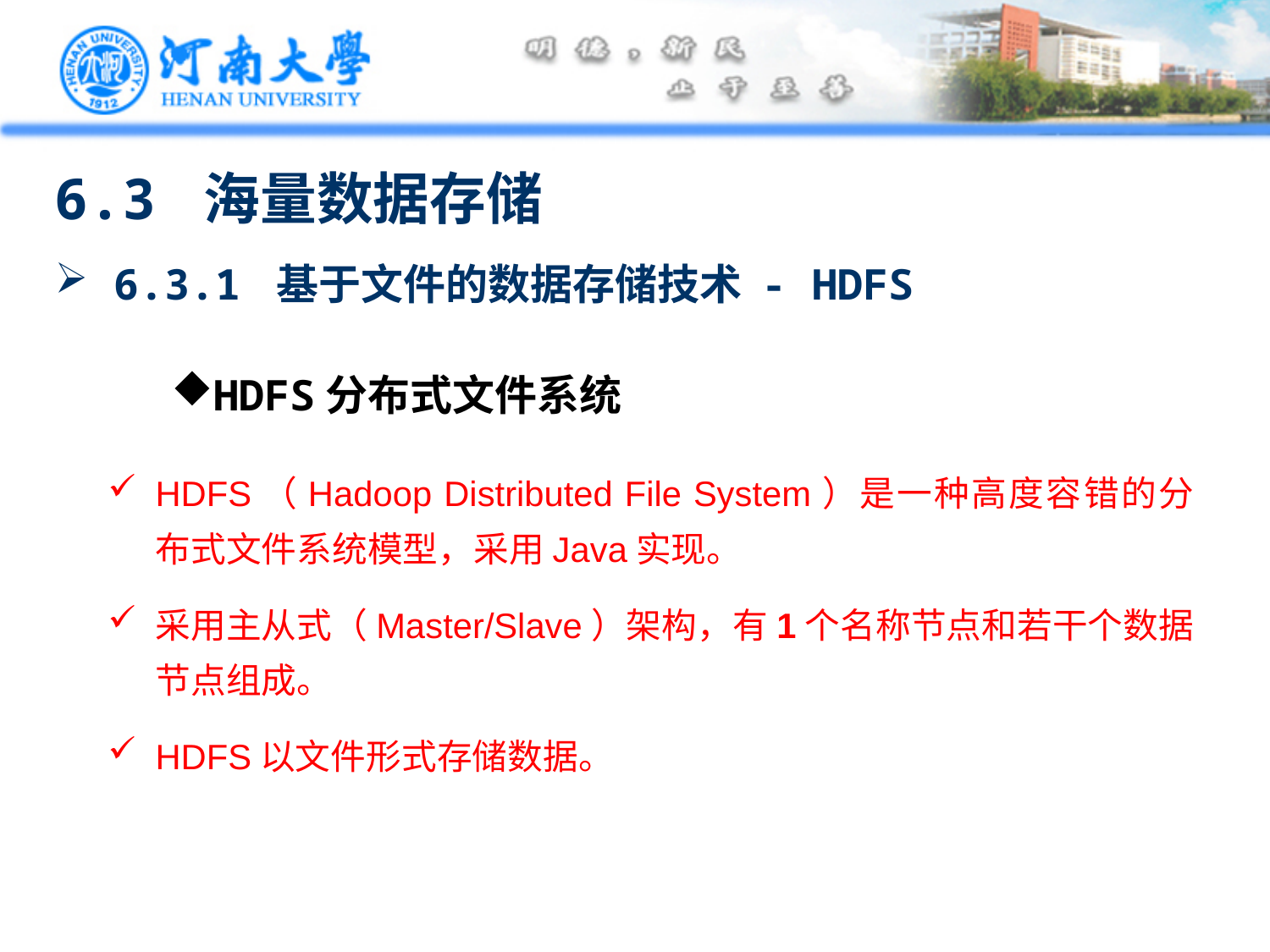

6.3 海量数据存储
 6.3.1 基于文件的数据存储技术 - HDFS
HDFS分布式文件系统
HDFS（Hadoop Distributed File System）是一种高度容错的分布式文件系统模型，采用Java实现。
采用主从式（Master/Slave）架构，有1个名称节点和若干个数据节点组成。
HDFS以文件形式存储数据。